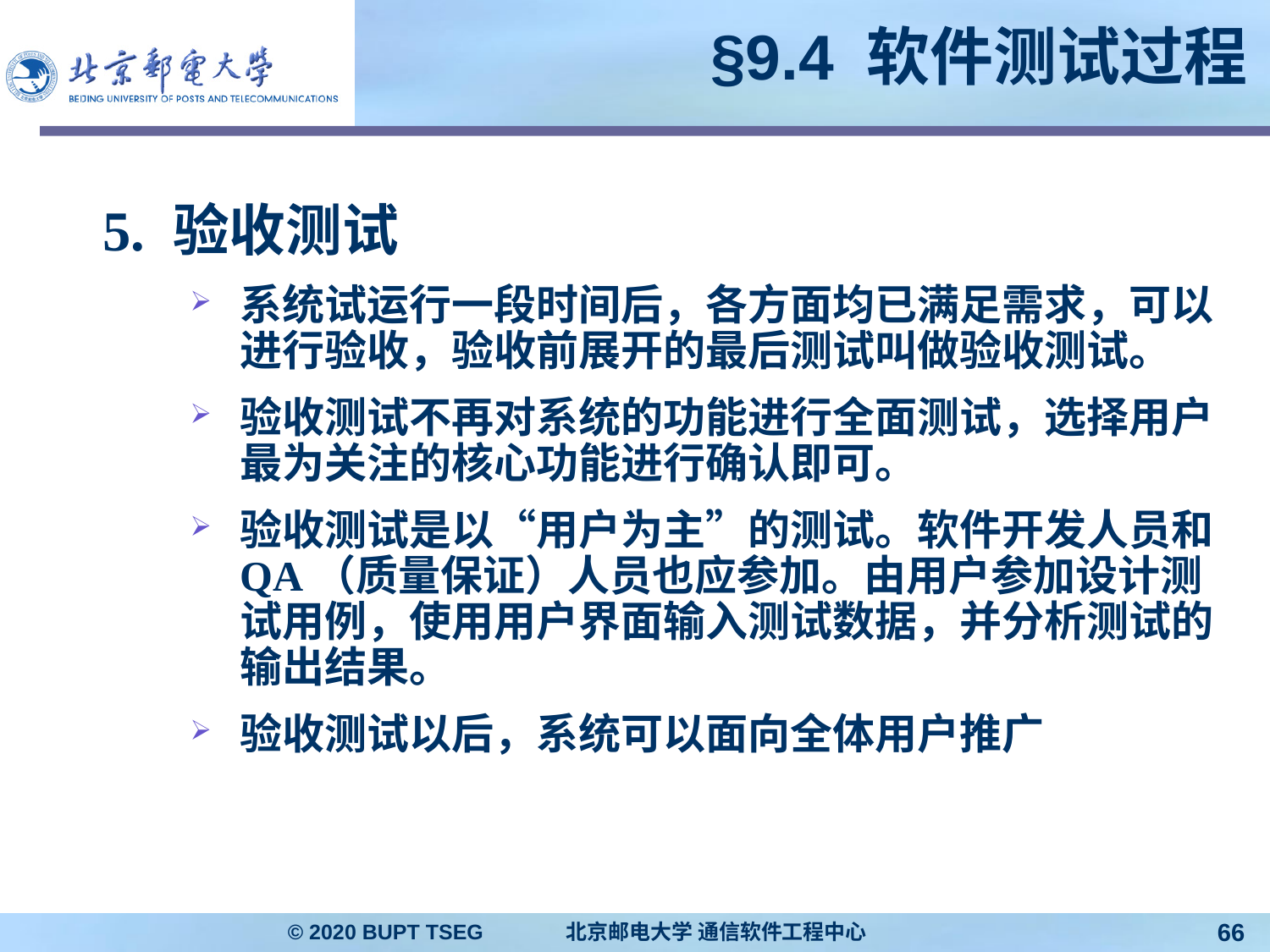

# §9.4 软件测试过程
5. 验收测试
系统试运行一段时间后，各方面均已满足需求，可以进行验收，验收前展开的最后测试叫做验收测试。
验收测试不再对系统的功能进行全面测试，选择用户最为关注的核心功能进行确认即可。
验收测试是以“用户为主”的测试。软件开发人员和QA（质量保证）人员也应参加。由用户参加设计测试用例，使用用户界面输入测试数据，并分析测试的输出结果。
验收测试以后，系统可以面向全体用户推广
© 2020 BUPT TSEG             北京邮电大学 通信软件工程中心